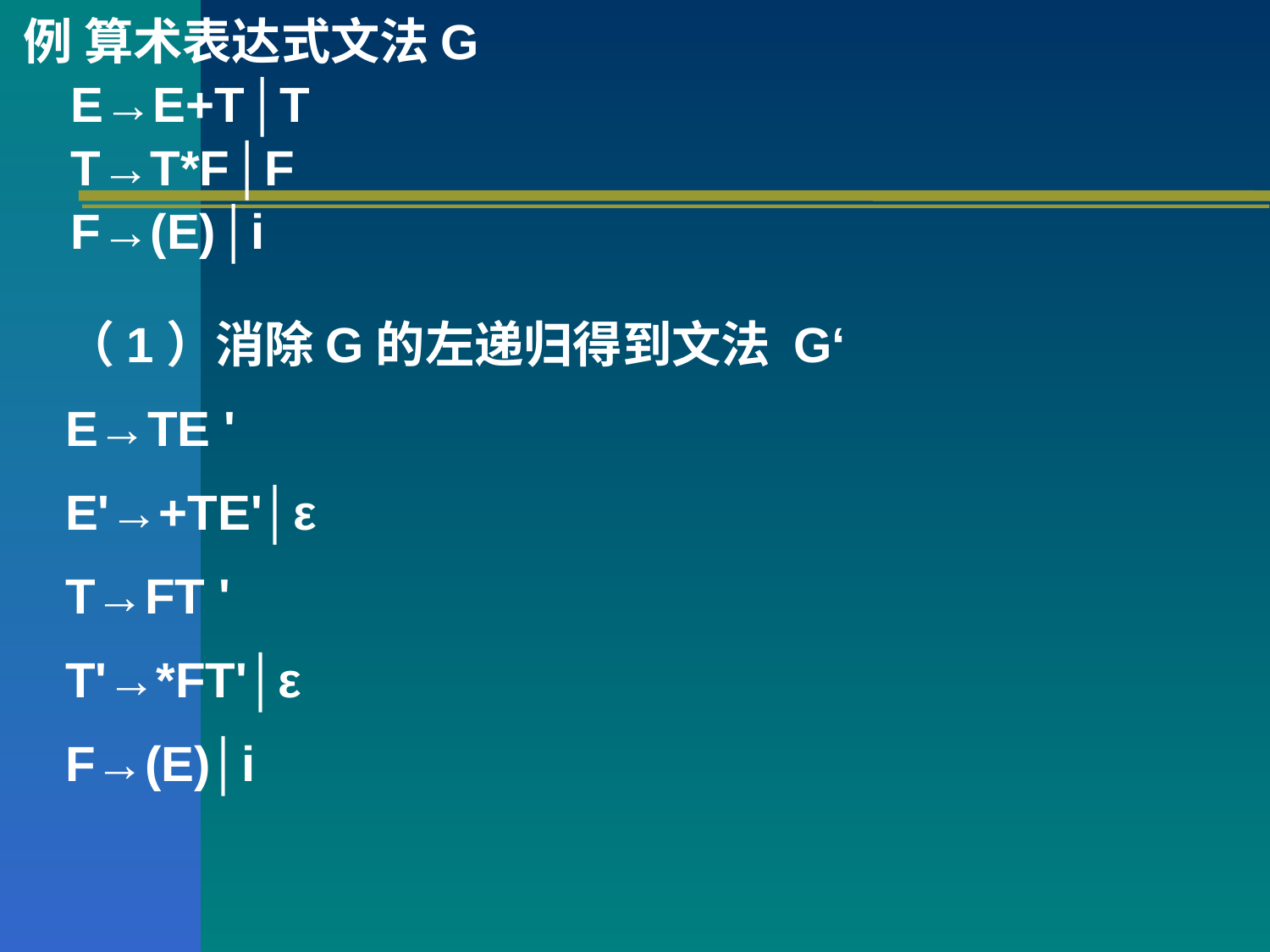

例 算术表达式文法G
	E→E+T│T
	T→T*F│F
	F→(E)│i
（1）消除G的左递归得到文法 G‘
E→TE '
E'→+TE'│ε
T→FT '
T'→*FT'│ε
F→(E)│i